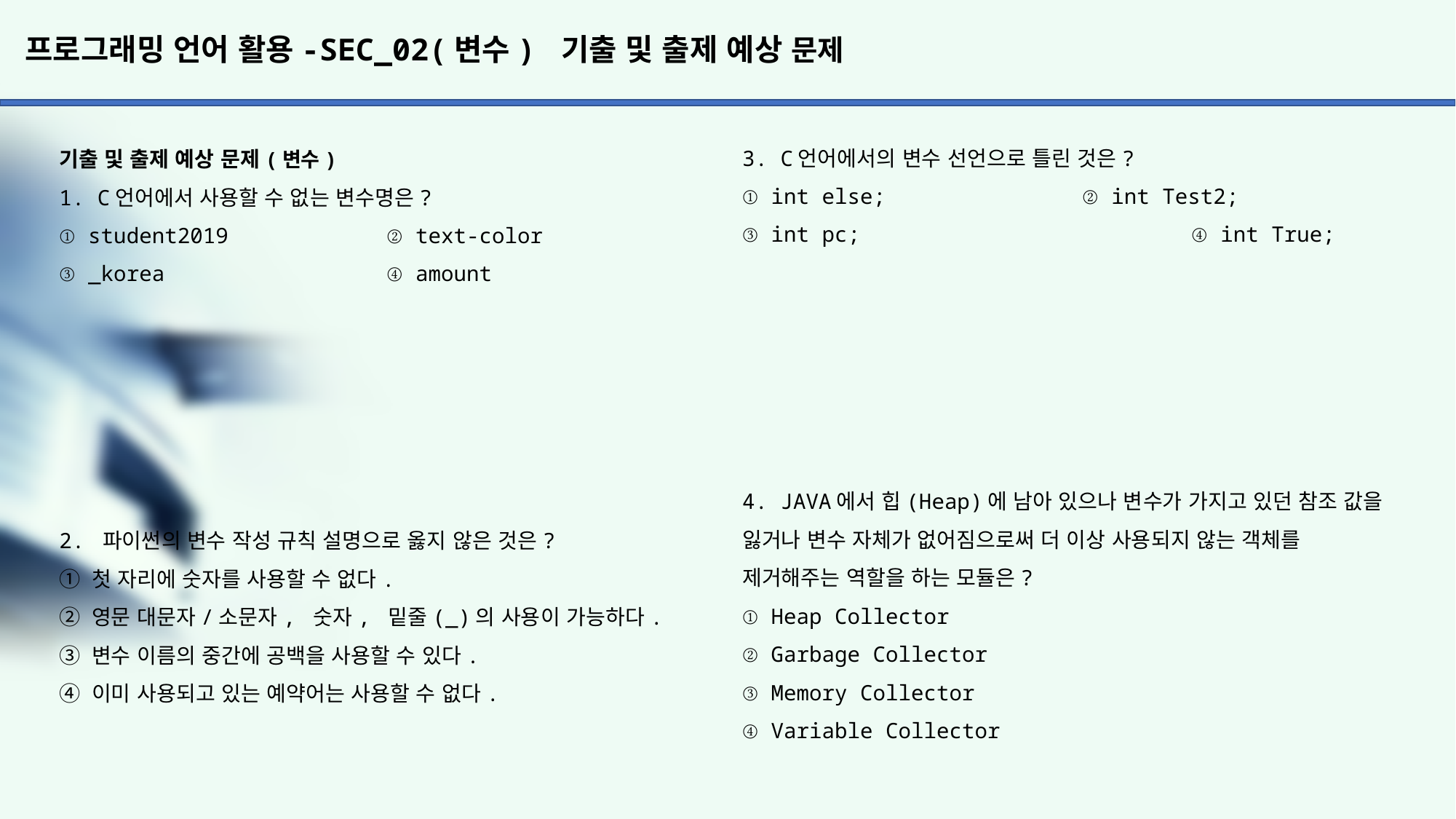

# 프로그래밍 언어 활용-SEC_02(변수) 기출 및 출제 예상 문제
3. C언어에서의 변수 선언으로 틀린 것은?
① int else; 		 ② int Test2;
③ int pc;			 ④ int True;

4. JAVA에서 힙(Heap)에 남아 있으나 변수가 가지고 있던 참조 값을
잃거나 변수 자체가 없어짐으로써 더 이상 사용되지 않는 객체를
제거해주는 역할을 하는 모듈은?
① Heap Collector
② Garbage Collector
③ Memory Collector
④ Variable Collector
기출 및 출제 예상 문제(변수)
1. C언어에서 사용할 수 없는 변수명은?
① student2019		② text-color
③ _korea			④ amount

2. 파이썬의 변수 작성 규칙 설명으로 옳지 않은 것은?
① 첫 자리에 숫자를 사용할 수 없다.
② 영문 대문자/소문자, 숫자, 밑줄(_)의 사용이 가능하다.
③ 변수 이름의 중간에 공백을 사용할 수 있다.
④ 이미 사용되고 있는 예약어는 사용할 수 없다.